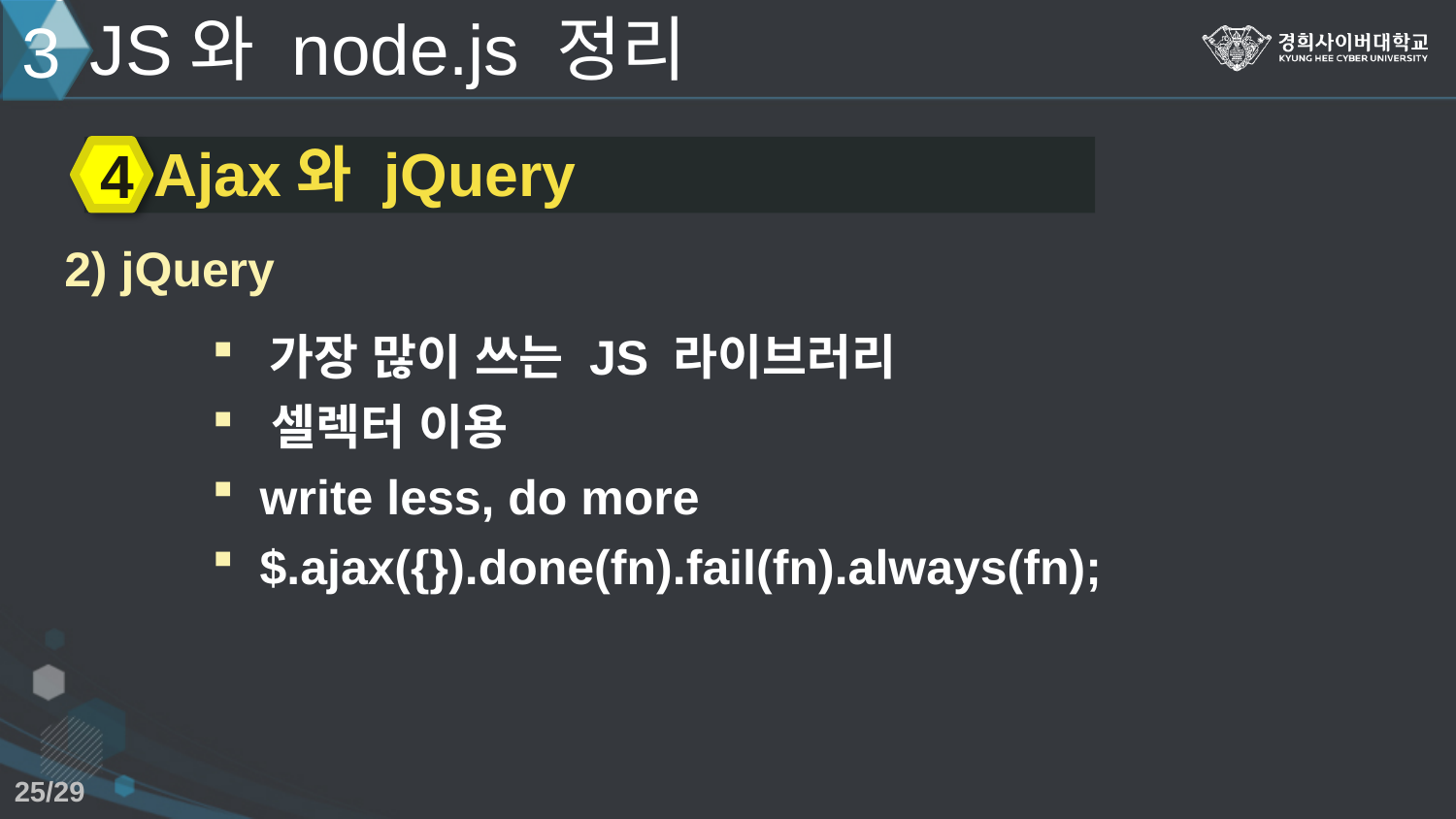

JS와 node.js 정리
3
Ajax와 jQuery

4
2) jQuery
 가장 많이 쓰는 JS 라이브러리
 셀렉터 이용
 write less, do more
 $.ajax({}).done(fn).fail(fn).always(fn);